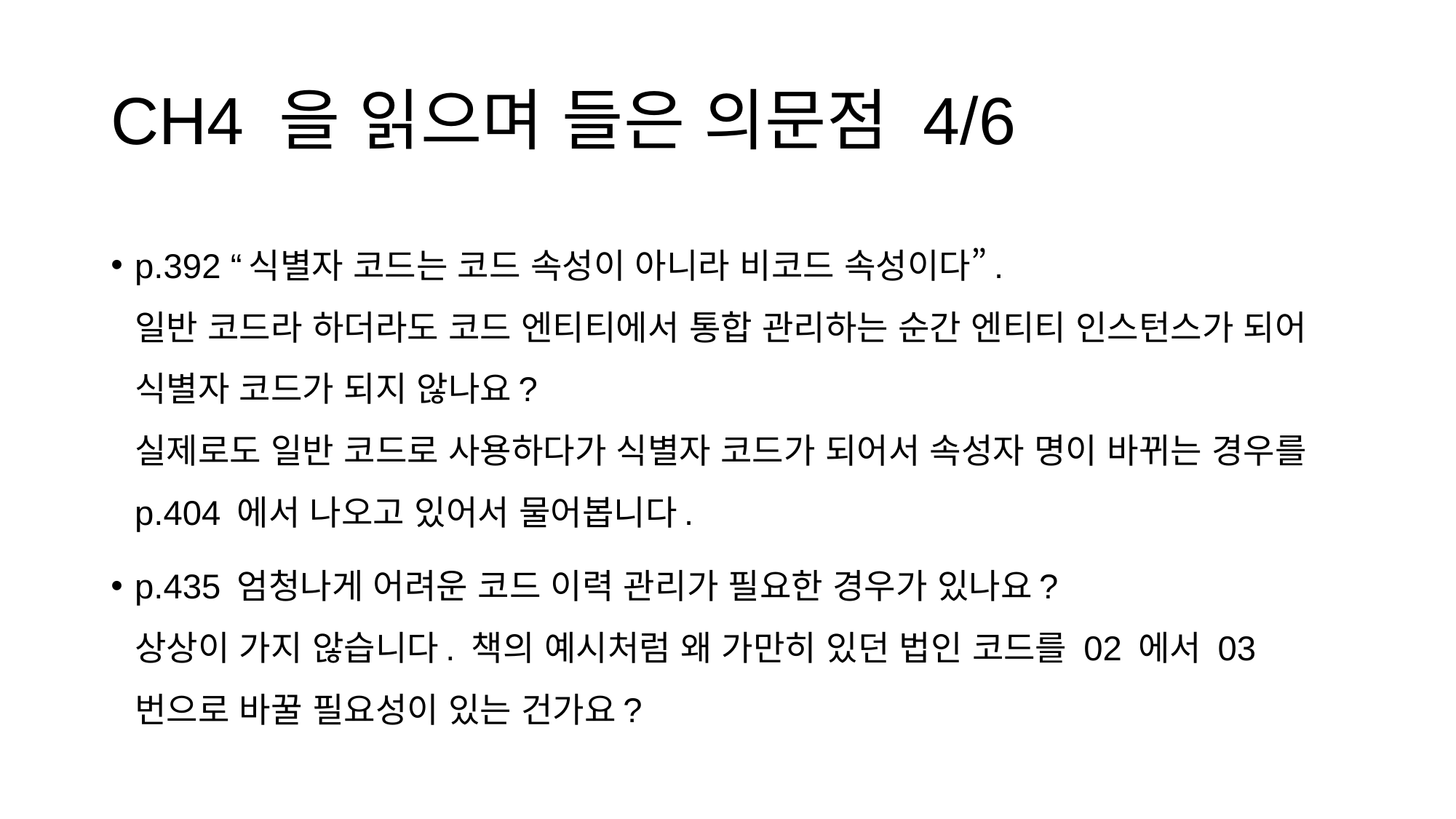

# CH4 을 읽으며 들은 의문점 4/6
p.392 “식별자 코드는 코드 속성이 아니라 비코드 속성이다”.
일반 코드라 하더라도 코드 엔티티에서 통합 관리하는 순간 엔티티 인스턴스가 되어 식별자 코드가 되지 않나요?
실제로도 일반 코드로 사용하다가 식별자 코드가 되어서 속성자 명이 바뀌는 경우를 p.404 에서 나오고 있어서 물어봅니다.
p.435 엄청나게 어려운 코드 이력 관리가 필요한 경우가 있나요?
상상이 가지 않습니다. 책의 예시처럼 왜 가만히 있던 법인 코드를 02 에서 03번으로 바꿀 필요성이 있는 건가요?